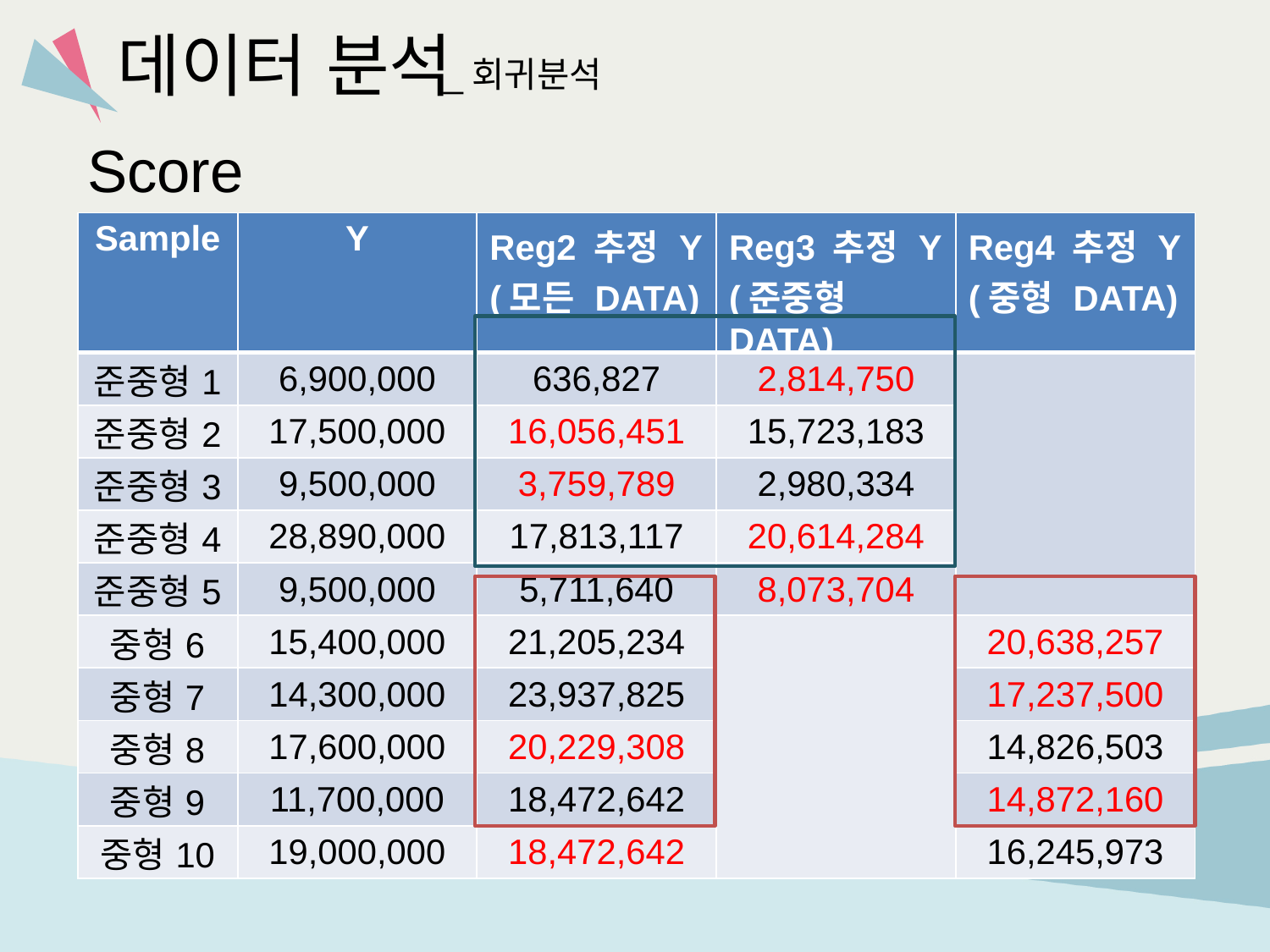

데이터 분석

_회귀분석
Score
| Sample | Y | Reg2 추정 Y (모든 DATA) | Reg3 추정 Y (준중형 DATA) | Reg4 추정 Y (중형 DATA) |
| --- | --- | --- | --- | --- |
| 준중형1 | 6,900,000 | 636,827 | 2,814,750 |  |
| 준중형2 | 17,500,000 | 16,056,451 | 15,723,183 |  |
| 준중형3 | 9,500,000 | 3,759,789 | 2,980,334 |  |
| 준중형4 | 28,890,000 | 17,813,117 | 20,614,284 |  |
| 준중형5 | 9,500,000 | 5,711,640 | 8,073,704 |  |
| 중형6 | 15,400,000 | 21,205,234 |  | 20,638,257 |
| 중형7 | 14,300,000 | 23,937,825 |  | 17,237,500 |
| 중형8 | 17,600,000 | 20,229,308 |  | 14,826,503 |
| 중형9 | 11,700,000 | 18,472,642 |  | 14,872,160 |
| 중형10 | 19,000,000 | 18,472,642 |  | 16,245,973 |